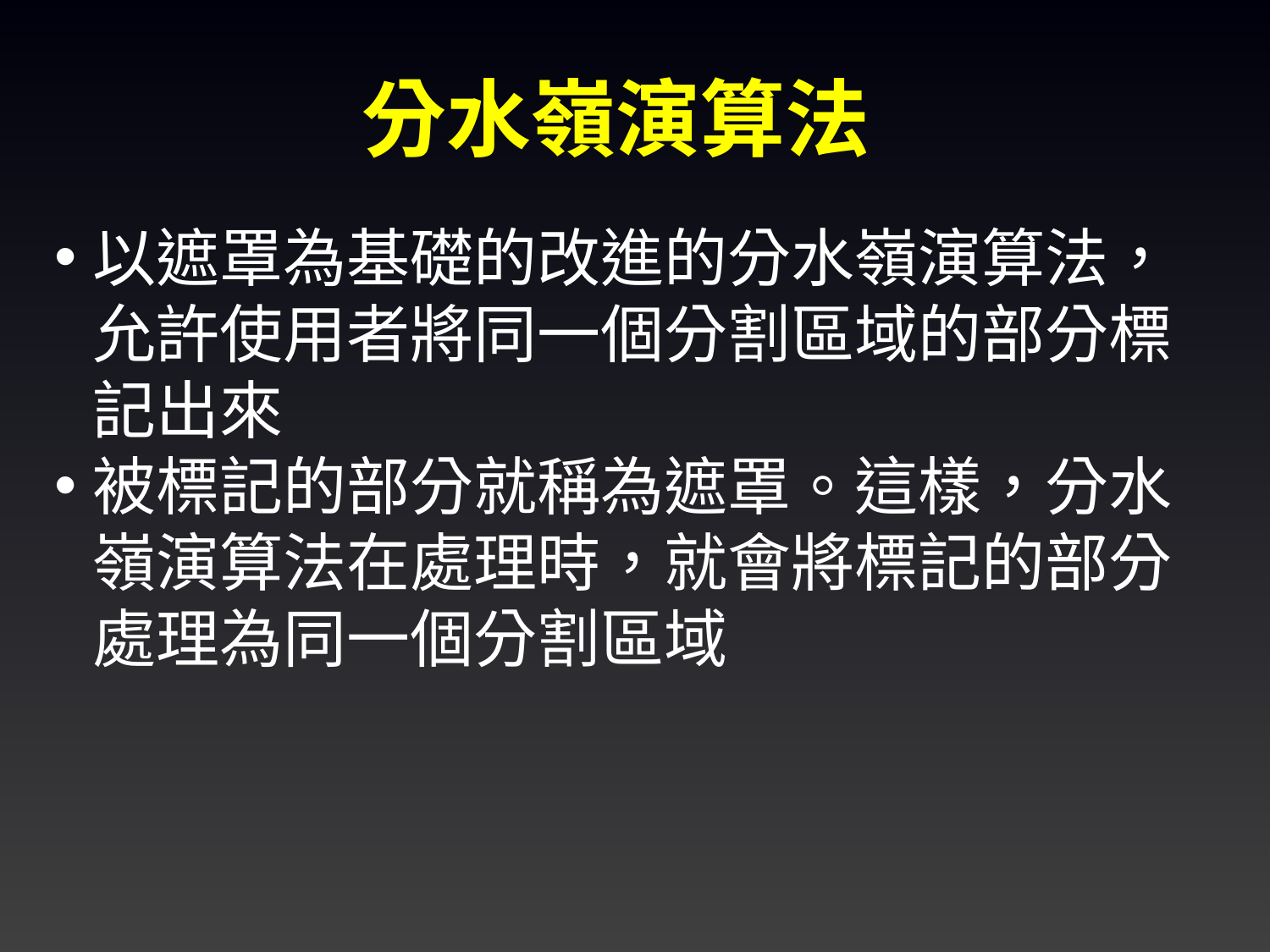

分水嶺演算法
以遮罩為基礎的改進的分水嶺演算法，允許使用者將同一個分割區域的部分標記出來
被標記的部分就稱為遮罩。這樣，分水嶺演算法在處理時，就會將標記的部分處理為同一個分割區域